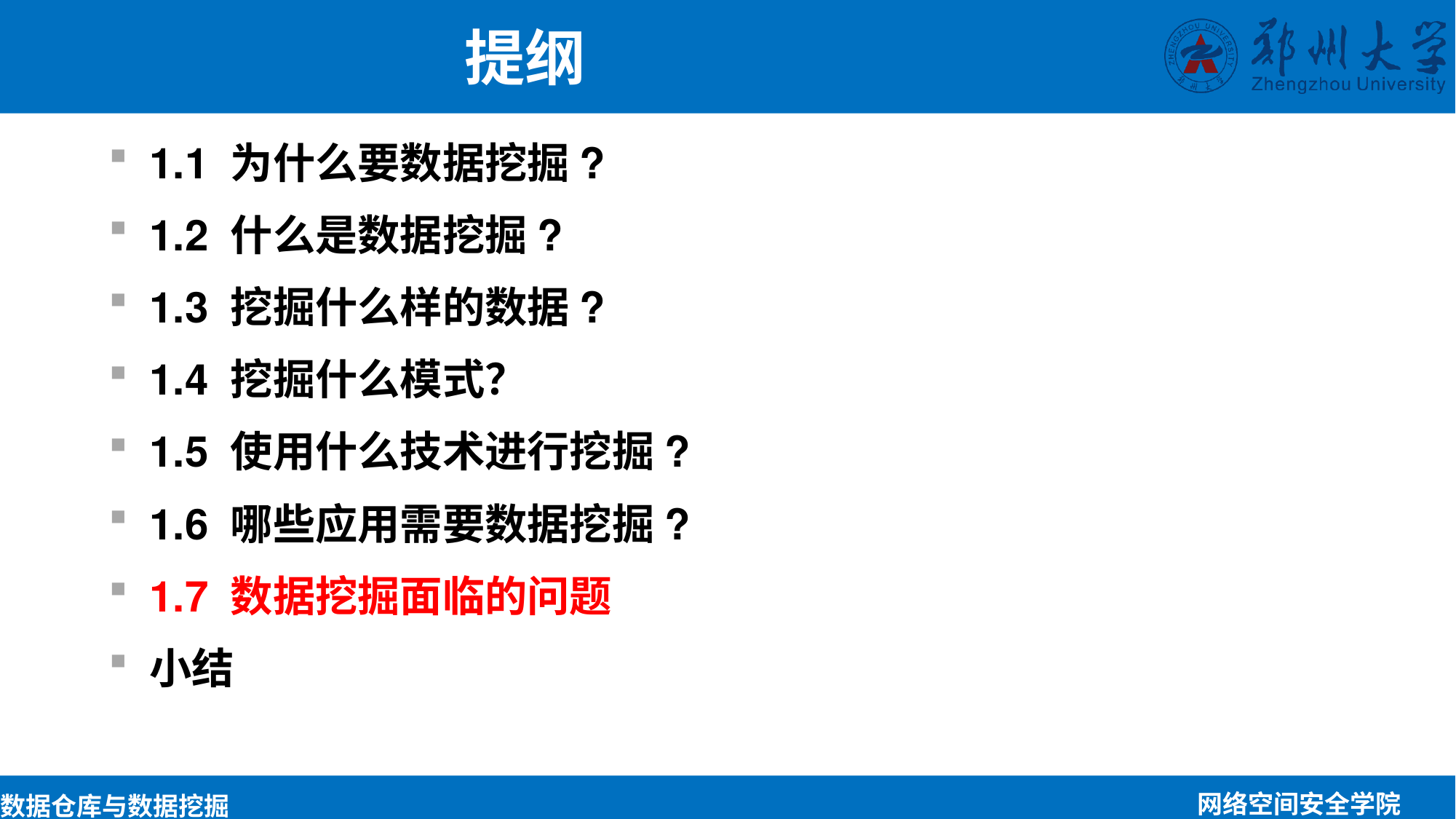

提纲
1.1 为什么要数据挖掘?
1.2 什么是数据挖掘?
1.3 挖掘什么样的数据?
1.4 挖掘什么模式？
1.5 使用什么技术进行挖掘?
1.6 哪些应用需要数据挖掘?
1.7 数据挖掘面临的问题
小结